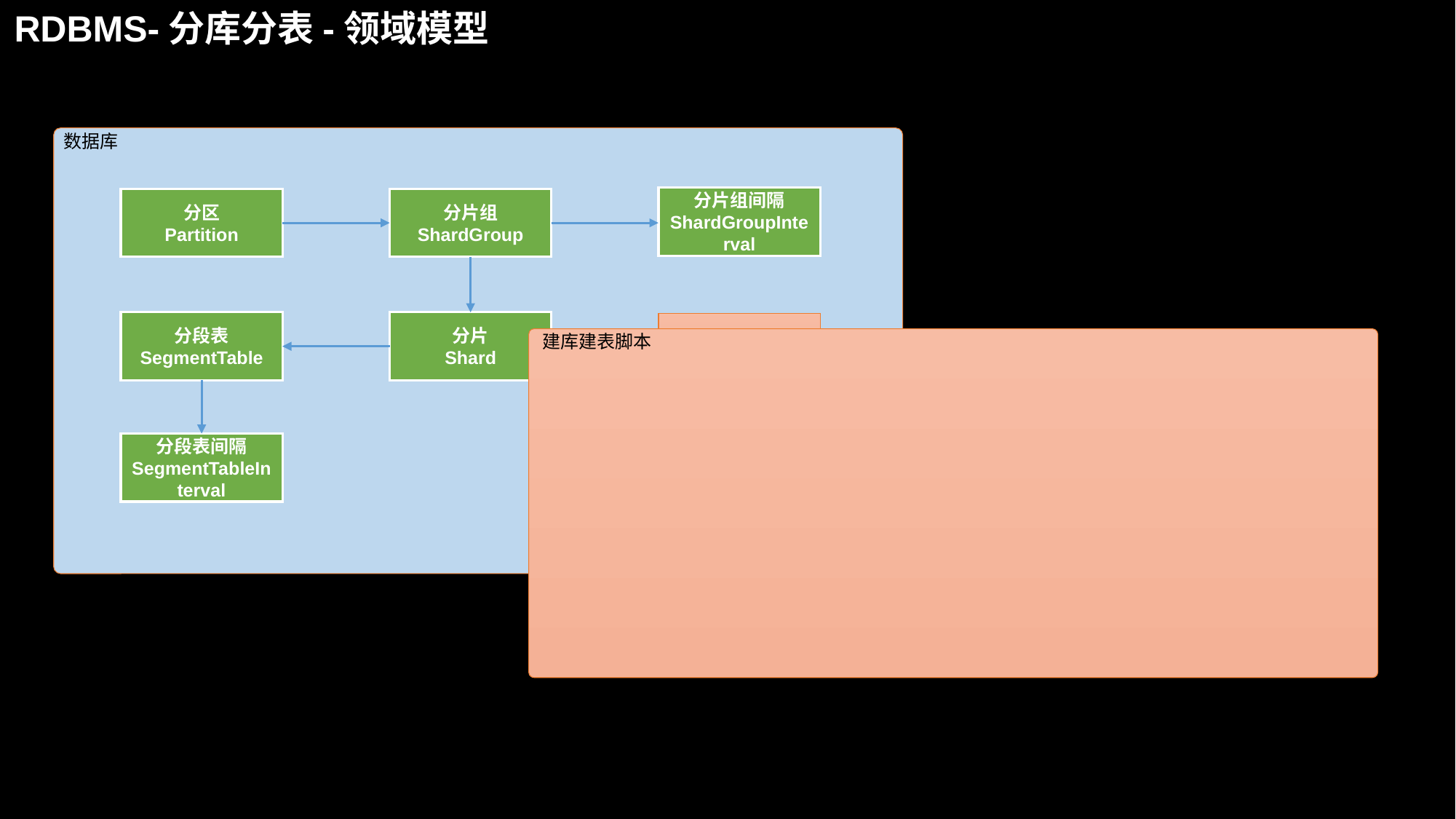

RDBMS-分库分表-领域模型
 数据库
分片组间隔
ShardGroupInterval
分区
Partition
分片组
ShardGroup
分段表
SegmentTable
分片
Shard
数据库实例
  建库建表脚本
分段表间隔
SegmentTableInterval